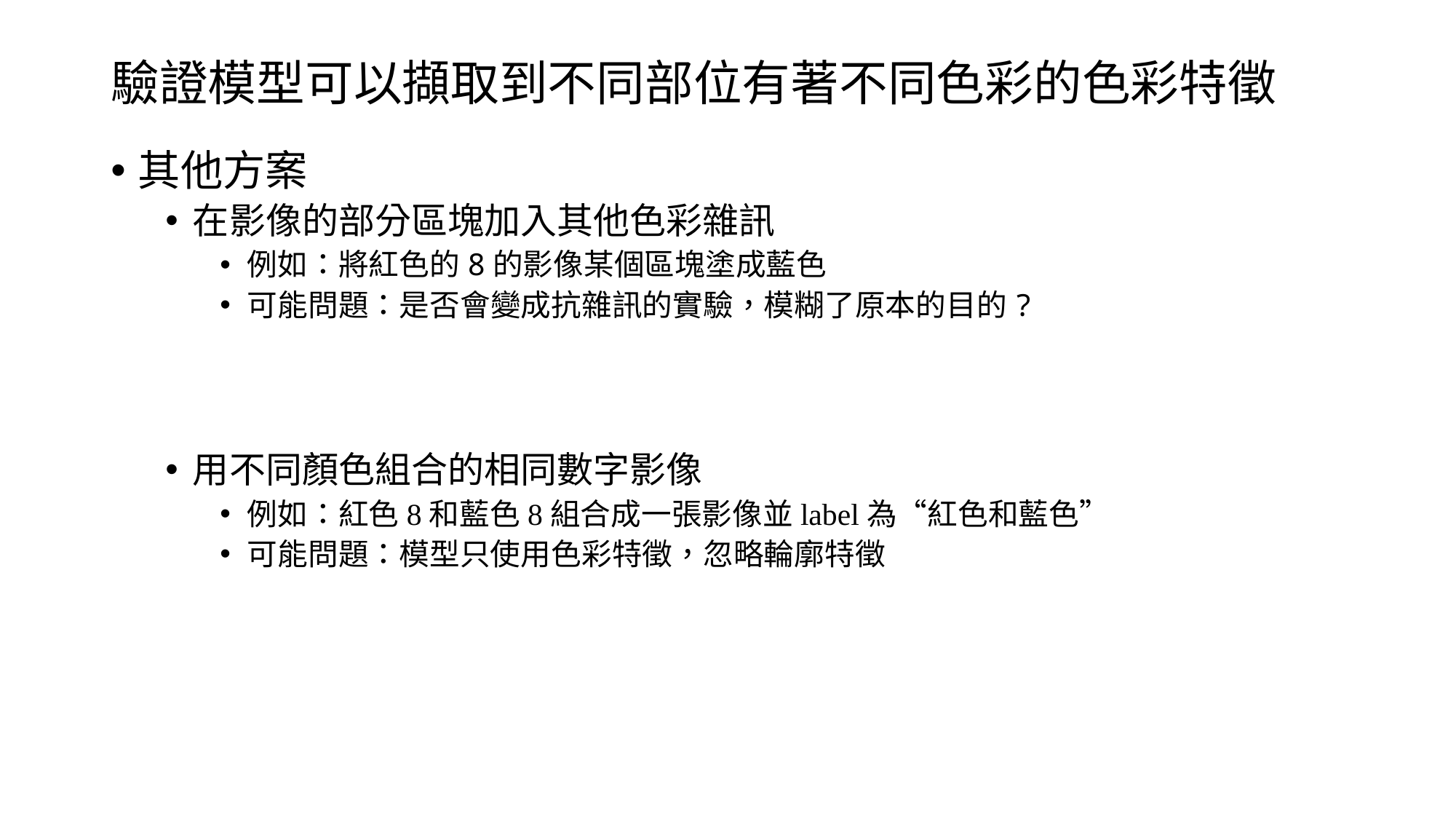

# 驗證模型可以擷取到不同部位有著不同色彩的色彩特徵
其他方案
在影像的部分區塊加入其他色彩雜訊
例如：將紅色的8的影像某個區塊塗成藍色
可能問題：是否會變成抗雜訊的實驗，模糊了原本的目的?

用不同顏色組合的相同數字影像
例如：紅色8和藍色8組合成一張影像並label為“紅色和藍色”
可能問題：模型只使用色彩特徵，忽略輪廓特徵